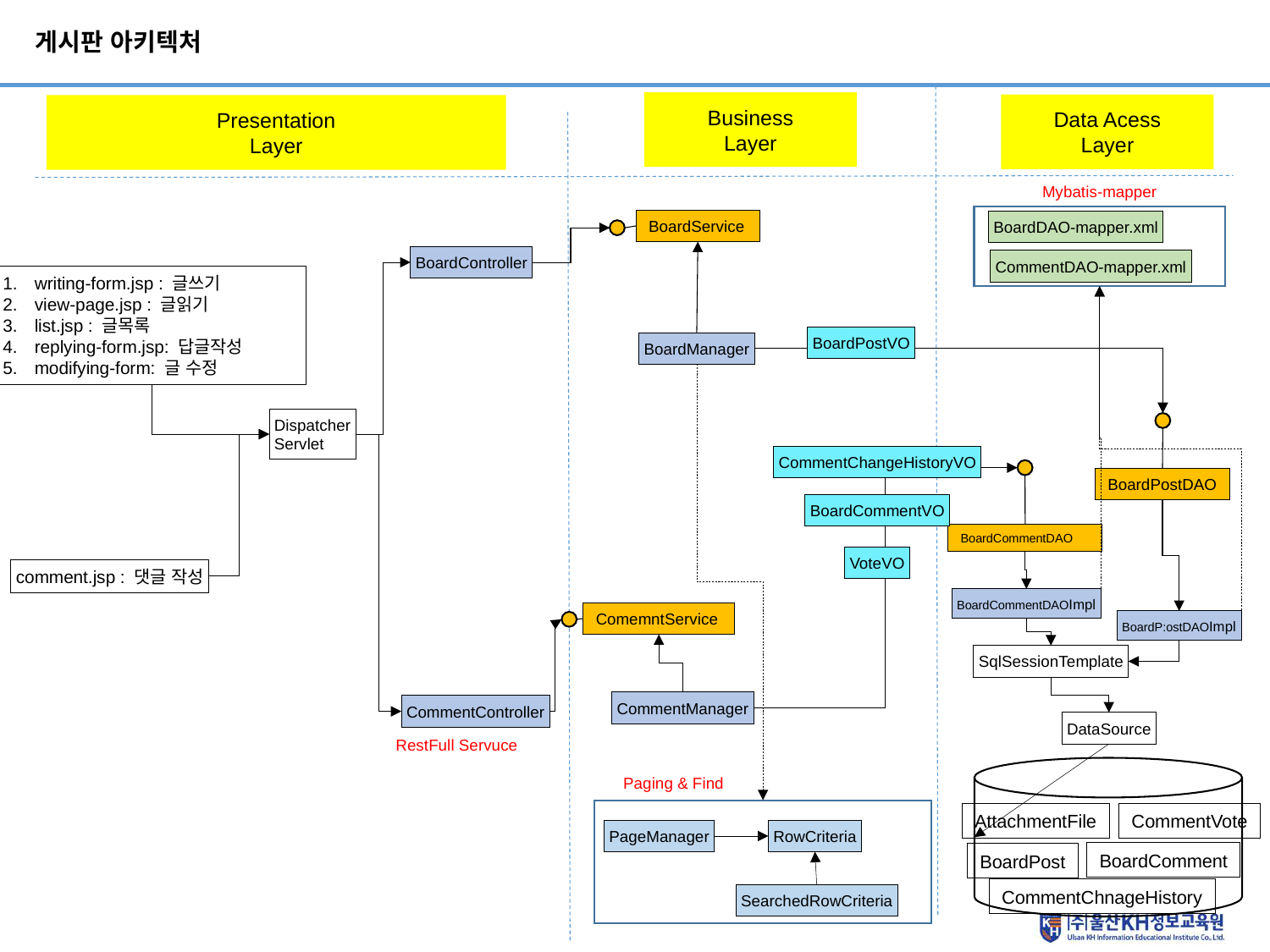

# 게시판 아키텍처

Business
Layer
Data Acess
Layer
Presentation
Layer
Mybatis-mapper

BoardService

BoardDAO-mapper.xml
BoardController
CommentDAO-mapper.xml
writing-form.jsp : 글쓰기
view-page.jsp : 글읽기
list.jsp : 글목록
replying-form.jsp: 답글작성
modifying-form: 글 수정
BoardPostVO
BoardManager
Dispatcher
Servlet

BoardPostDAO
CommentChangeHistoryVO

BoardCommentDAO
BoardCommentVO
VoteVO
comment.jsp : 댓글 작성
BoardCommentDAOImpl
ComemntService

BoardP:ostDAOImpl
SqlSessionTemplate
CommentManager
CommentController
DataSource
RestFull Servuce

BoardComment
BoardPost
Paging & Find

CommentVote
AttachmentFile
PageManager
RowCriteria
CommentChnageHistory
SearchedRowCriteria